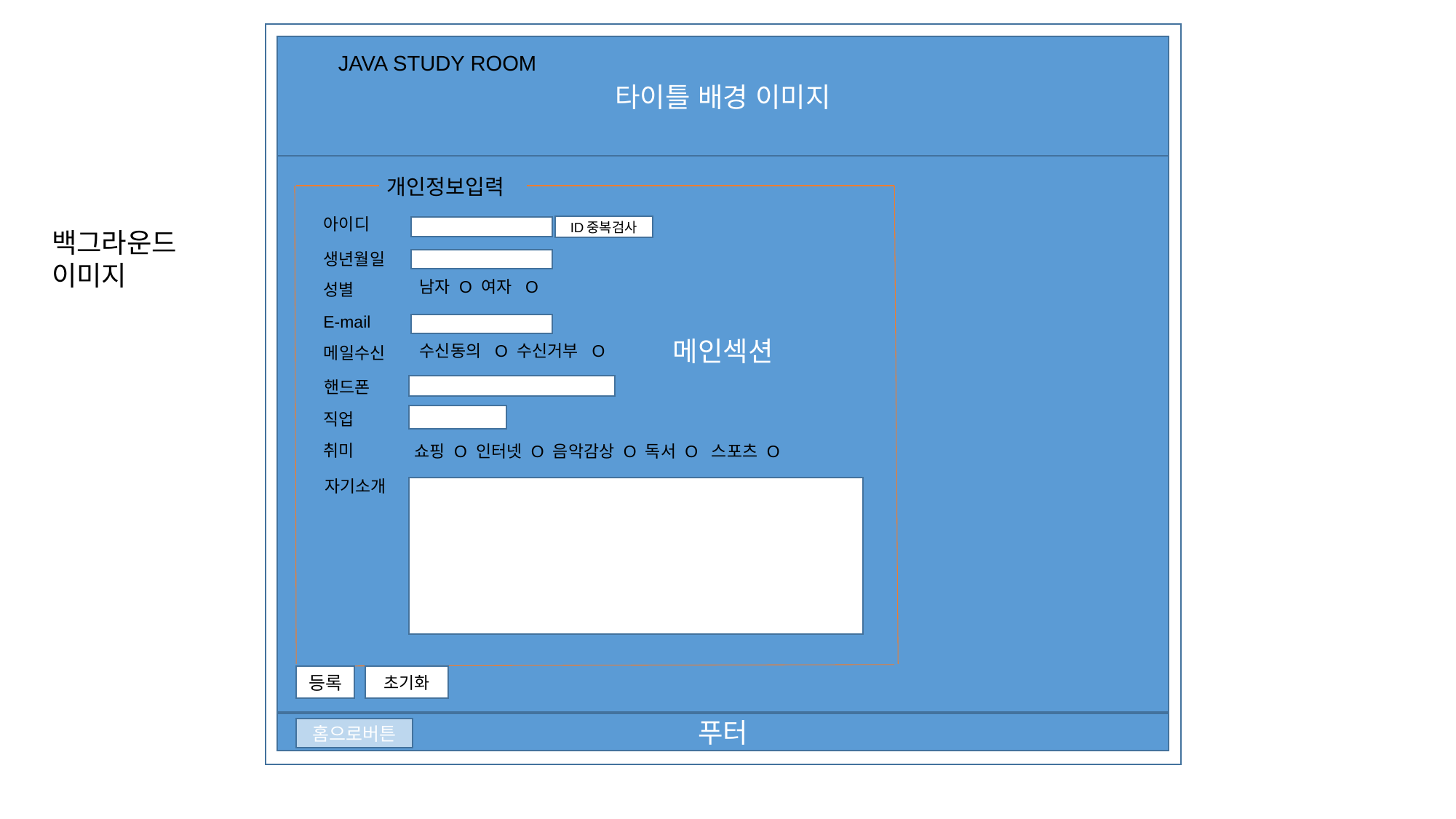

타이틀 배경 이미지
JAVA STUDY ROOM
메인섹션

개인정보입력
아이디
ID중복검사

백그라운드
이미지
생년월일

남자 O 여자  O
성별
E-mail

수신동의  O 수신거부  O
메일수신
핸드폰

직업

취미
쇼핑 O 인터넷 O 음악감상 O 독서 O  스포츠 O
자기소개

등록
초기화
푸터
홈으로버튼